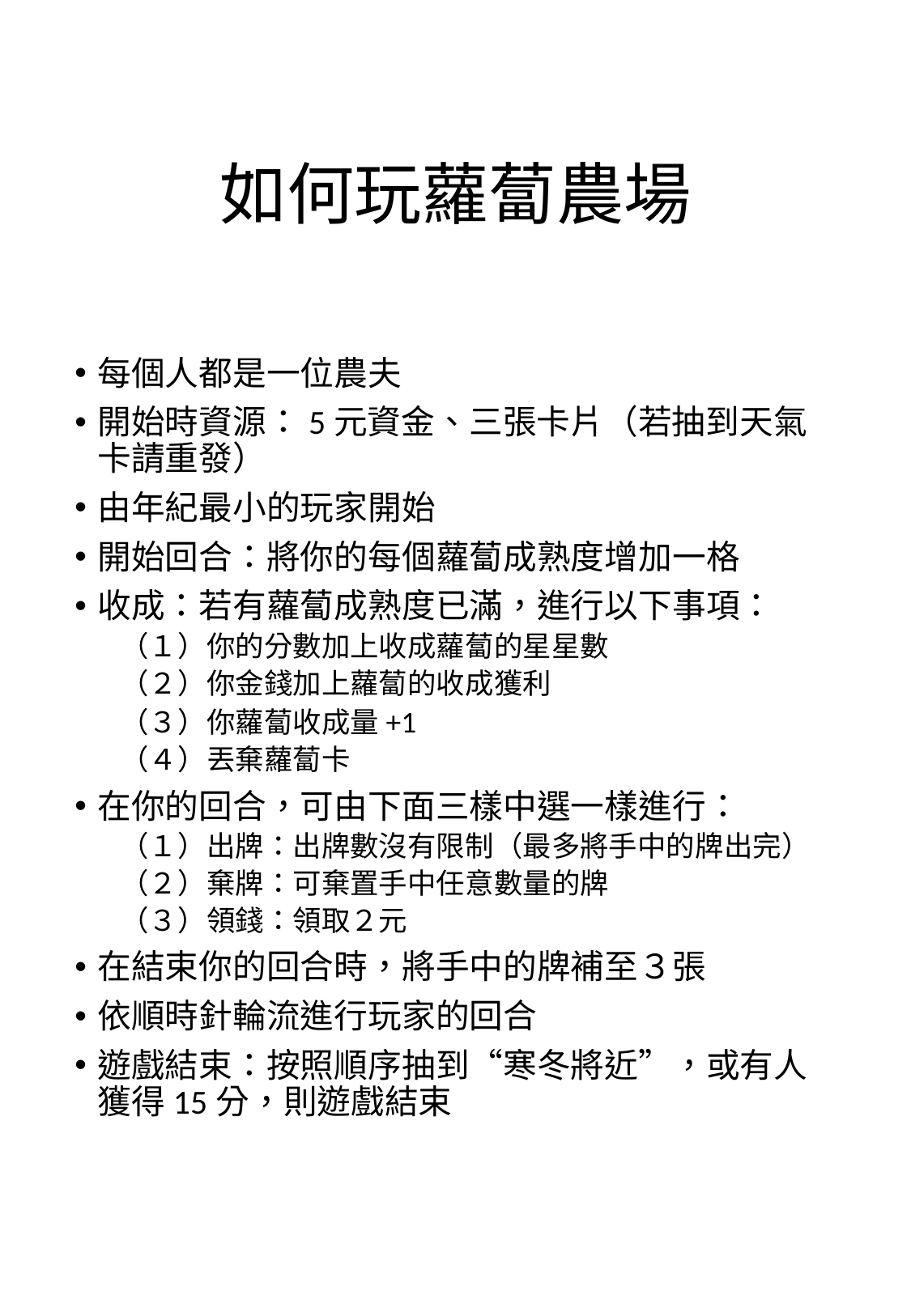

# 如何玩蘿蔔農場
每個人都是一位農夫
開始時資源：5元資金、三張卡片（若抽到天氣卡請重發）
由年紀最小的玩家開始
開始回合：將你的每個蘿蔔成熟度增加一格
收成：若有蘿蔔成熟度已滿，進行以下事項：
（１）你的分數加上收成蘿蔔的星星數
（２）你金錢加上蘿蔔的收成獲利
（３）你蘿蔔收成量+1
（４）丟棄蘿蔔卡
在你的回合，可由下面三樣中選一樣進行：
（１）出牌：出牌數沒有限制（最多將手中的牌出完）
（２）棄牌：可棄置手中任意數量的牌
（３）領錢：領取２元
在結束你的回合時，將手中的牌補至３張
依順時針輪流進行玩家的回合
遊戲結束：按照順序抽到“寒冬將近”，或有人獲得15分，則遊戲結束